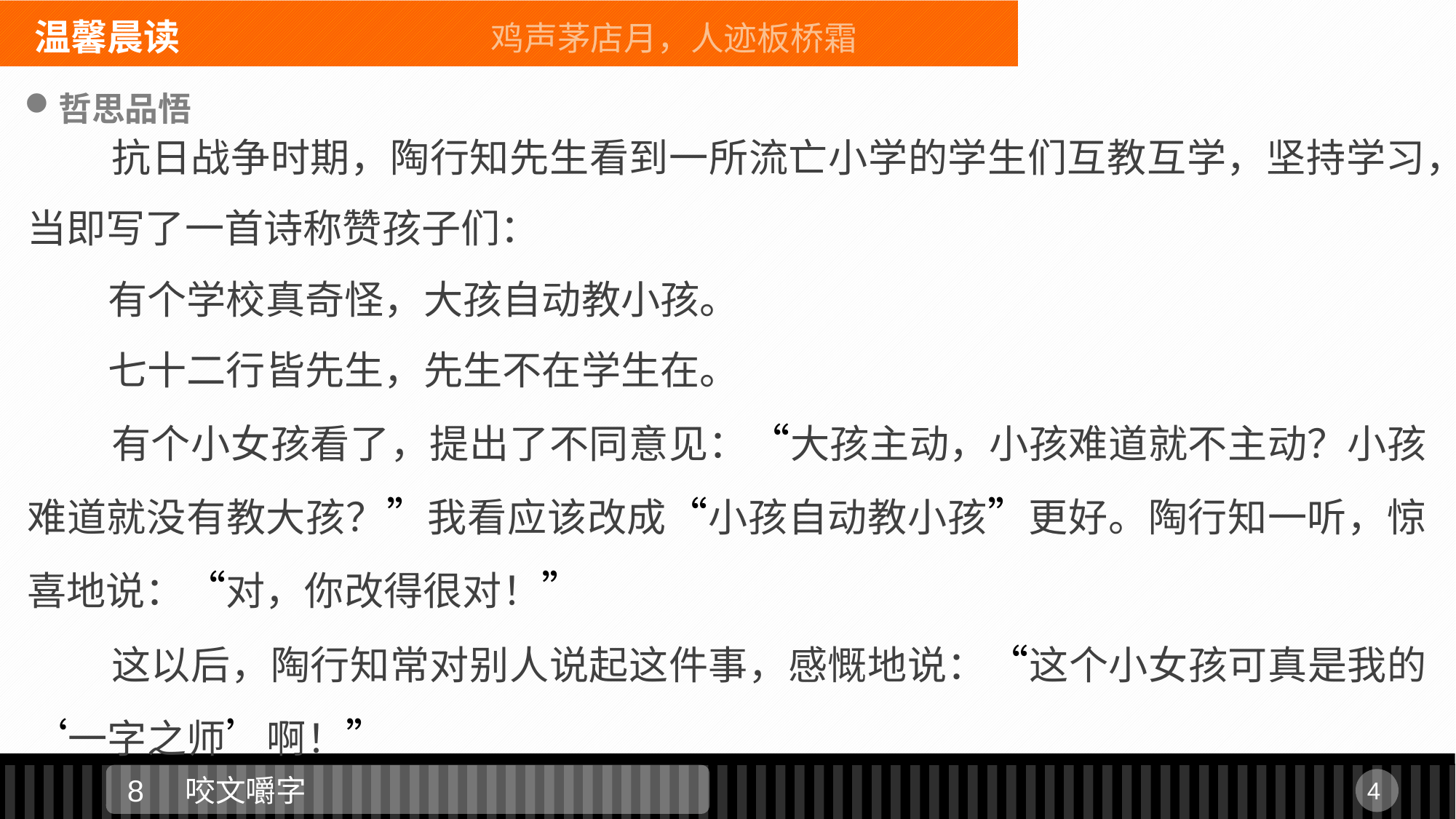

温馨晨读                                      鸡声茅店月，人迹板桥霜
哲思品悟
        抗日战争时期，陶行知先生看到一所流亡小学的学生们互教互学，坚持学习，当即写了一首诗称赞孩子们：
        有个学校真奇怪，大孩自动教小孩。
        七十二行皆先生，先生不在学生在。
        有个小女孩看了，提出了不同意见：“大孩主动，小孩难道就不主动？小孩难道就没有教大孩？”我看应该改成“小孩自动教小孩”更好。陶行知一听，惊喜地说：“对，你改得很对！”
        这以后，陶行知常对别人说起这件事，感慨地说：“这个小女孩可真是我的‘一字之师’啊！”